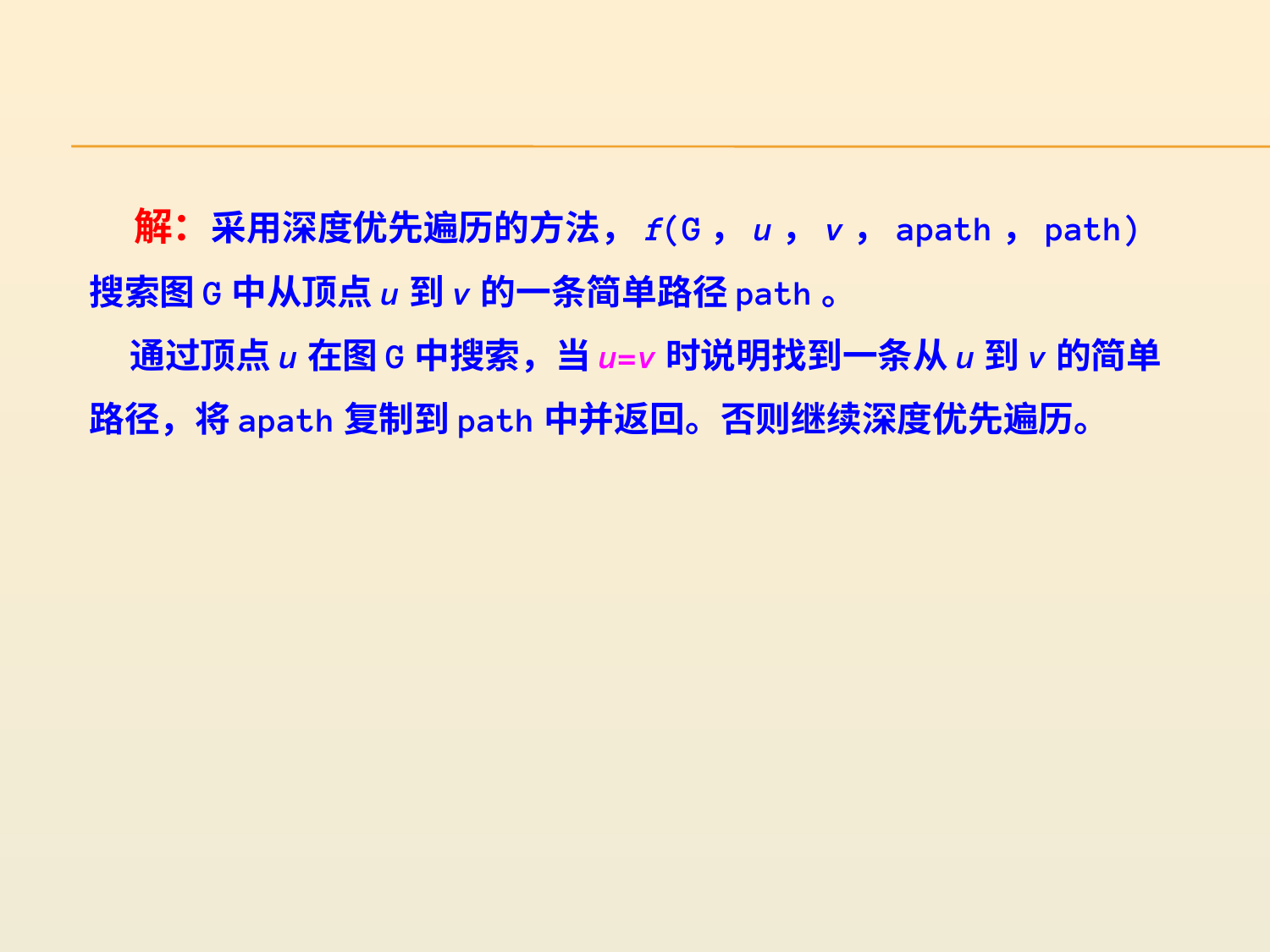

解：采用深度优先遍历的方法，f(G，u，v，apath，path)搜索图G中从顶点u到v的一条简单路径path。
    通过顶点u在图G中搜索，当u=v时说明找到一条从u到v的简单路径，将apath复制到path中并返回。否则继续深度优先遍历。